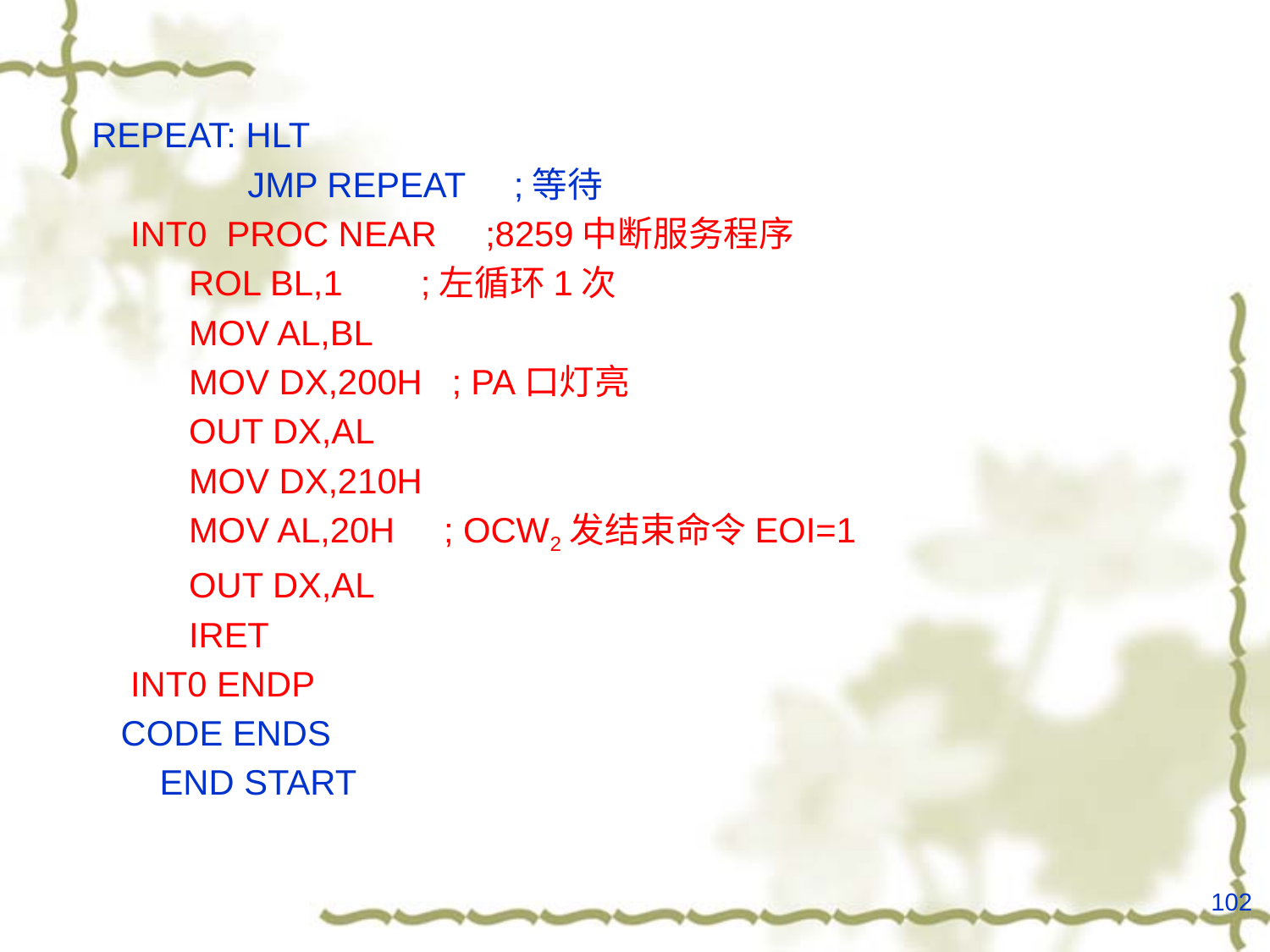

REPEAT: HLT
                JMP REPEAT     ;等待
    INT0  PROC NEAR     ;8259中断服务程序
          ROL BL,1        ;左循环1次
          MOV AL,BL
          MOV DX,200H   ; PA口灯亮
          OUT DX,AL
          MOV DX,210H
          MOV AL,20H     ; OCW2发结束命令EOI=1
          OUT DX,AL
          IRET
    INT0 ENDP
   CODE ENDS
       END START

102